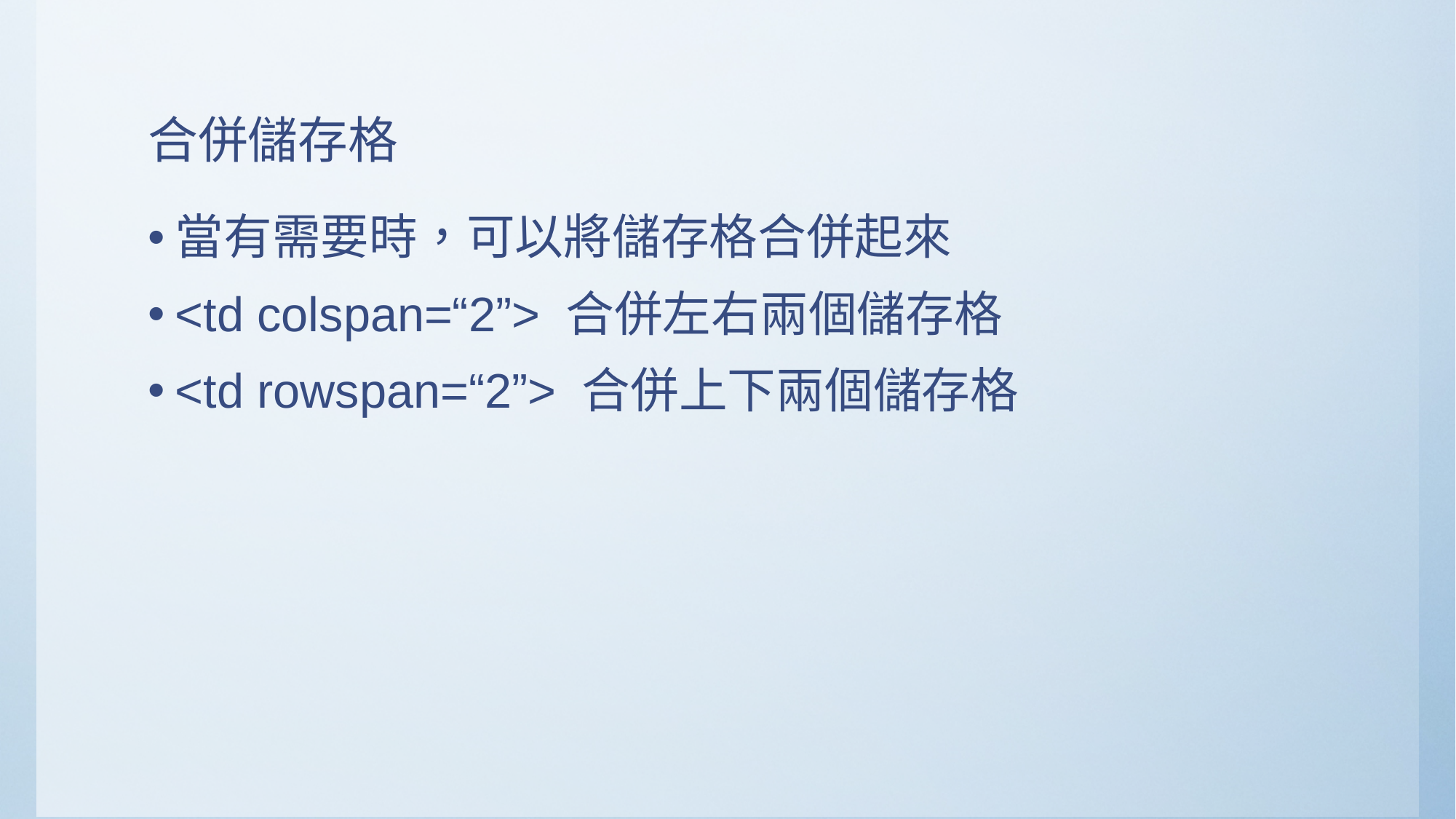

# 合併儲存格
當有需要時，可以將儲存格合併起來
<td colspan=“2”> 合併左右兩個儲存格
<td rowspan=“2”> 合併上下兩個儲存格